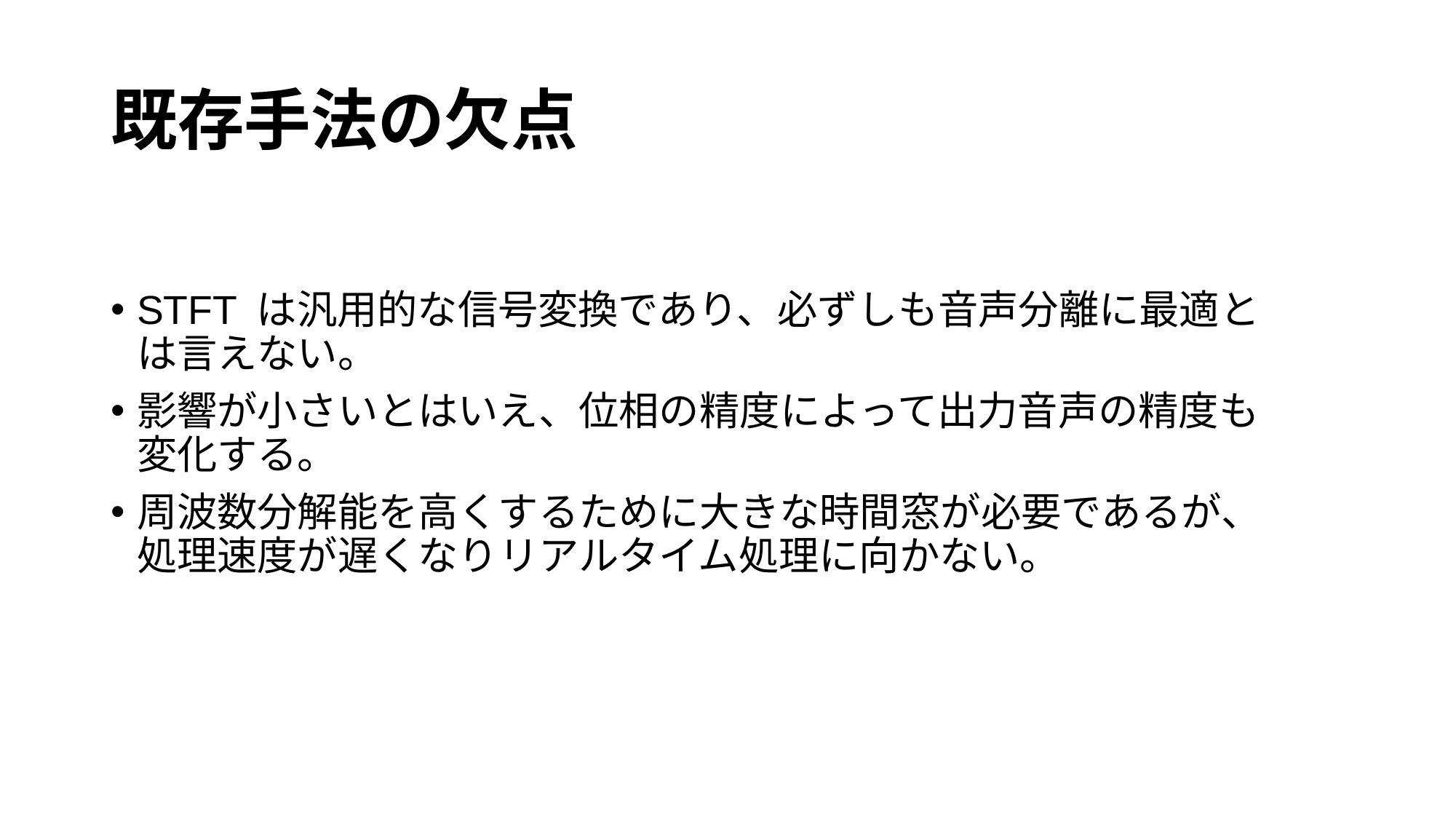

# 既存手法の欠点
STFT は汎用的な信号変換であり、必ずしも音声分離に最適とは言えない。
影響が小さいとはいえ、位相の精度によって出力音声の精度も変化する。
周波数分解能を高くするために大きな時間窓が必要であるが、処理速度が遅くなりリアルタイム処理に向かない。